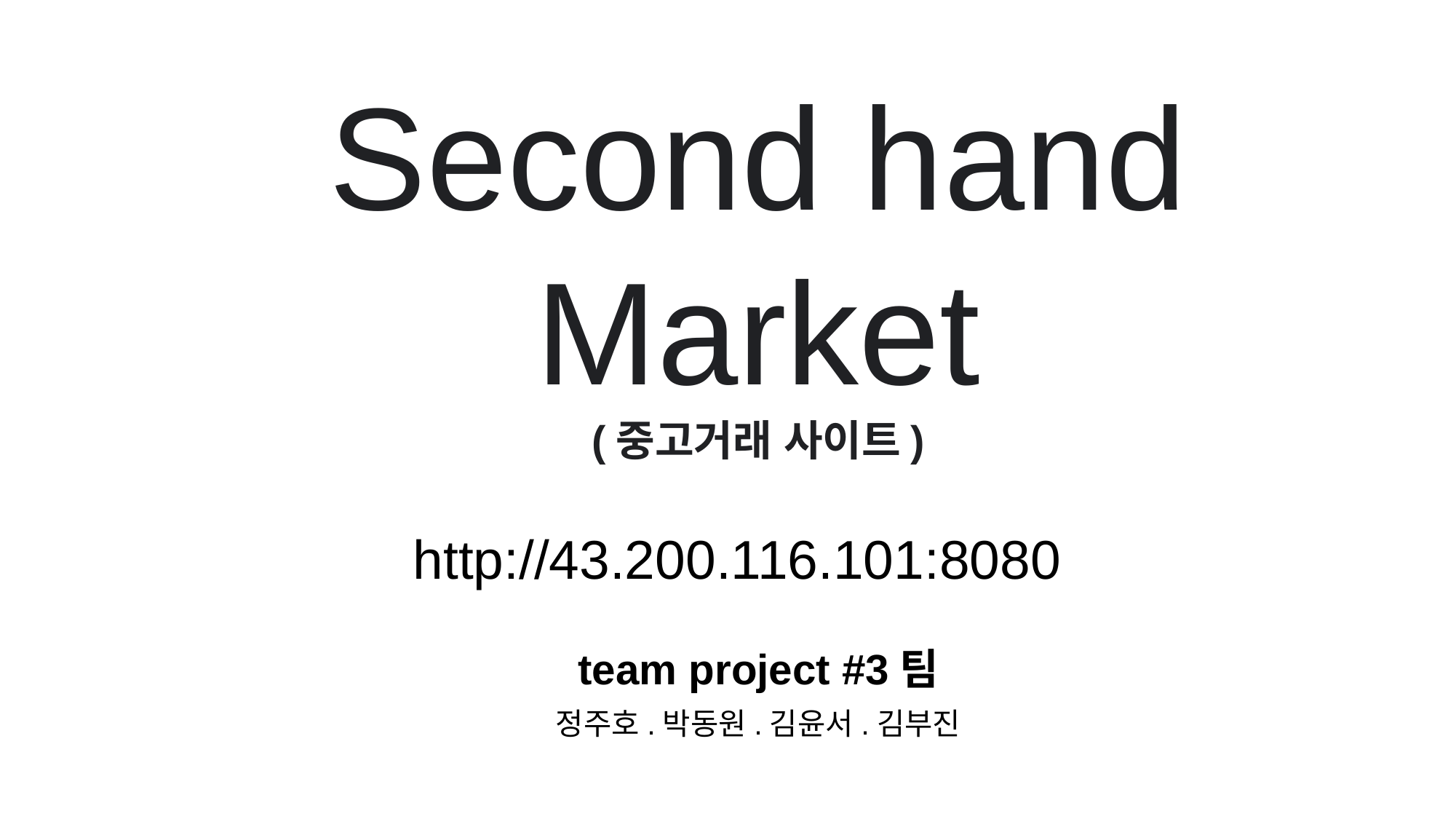

# Second hand Market (중고거래 사이트)
http://43.200.116.101:8080
team project #3팀
정주호.박동원.김윤서.김부진